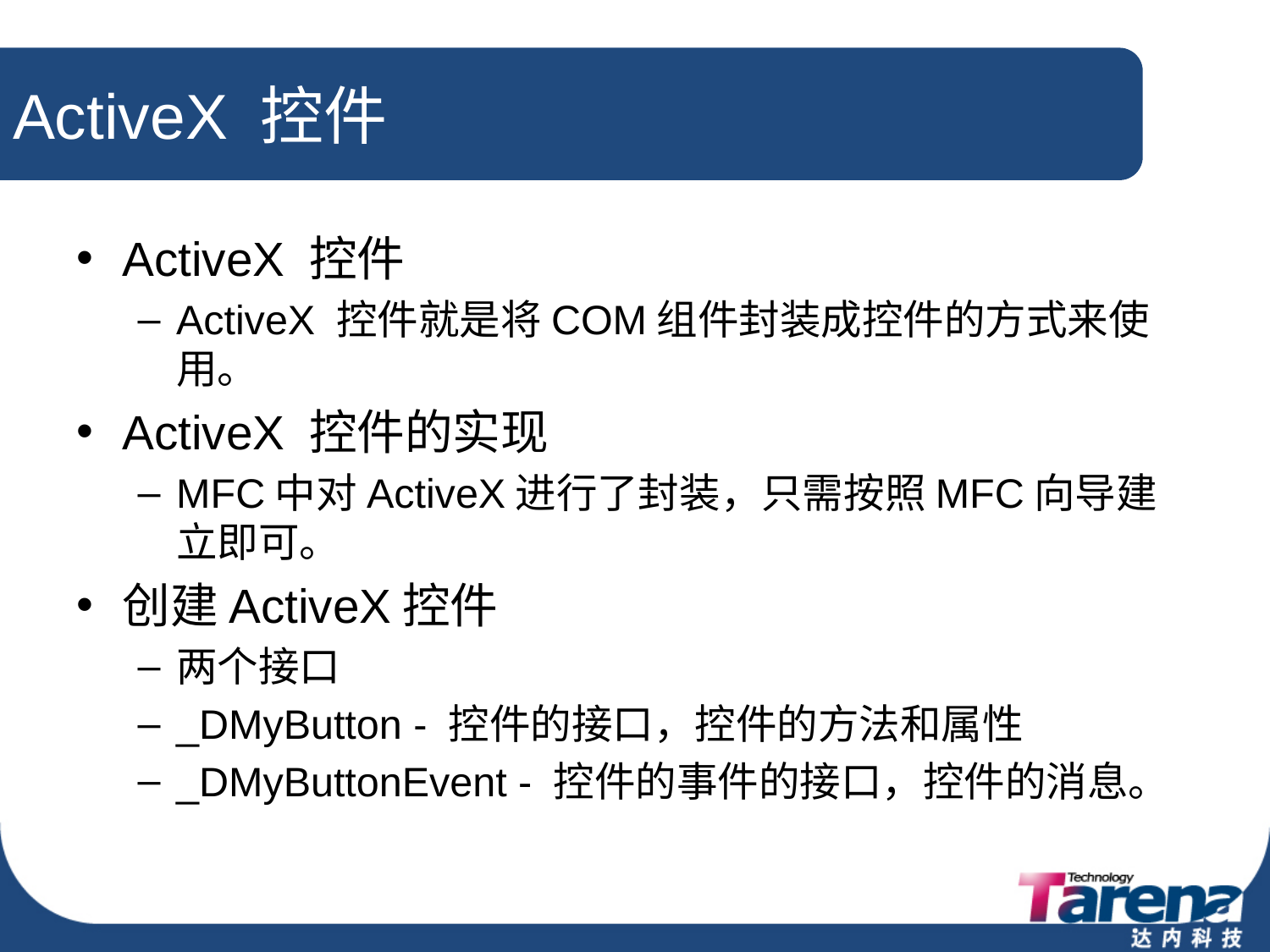

# ActiveX 控件
ActiveX 控件
ActiveX 控件就是将COM组件封装成控件的方式来使用。
ActiveX 控件的实现
MFC中对ActiveX进行了封装，只需按照MFC向导建立即可。
创建ActiveX控件
两个接口
_DMyButton - 控件的接口，控件的方法和属性
_DMyButtonEvent - 控件的事件的接口，控件的消息。